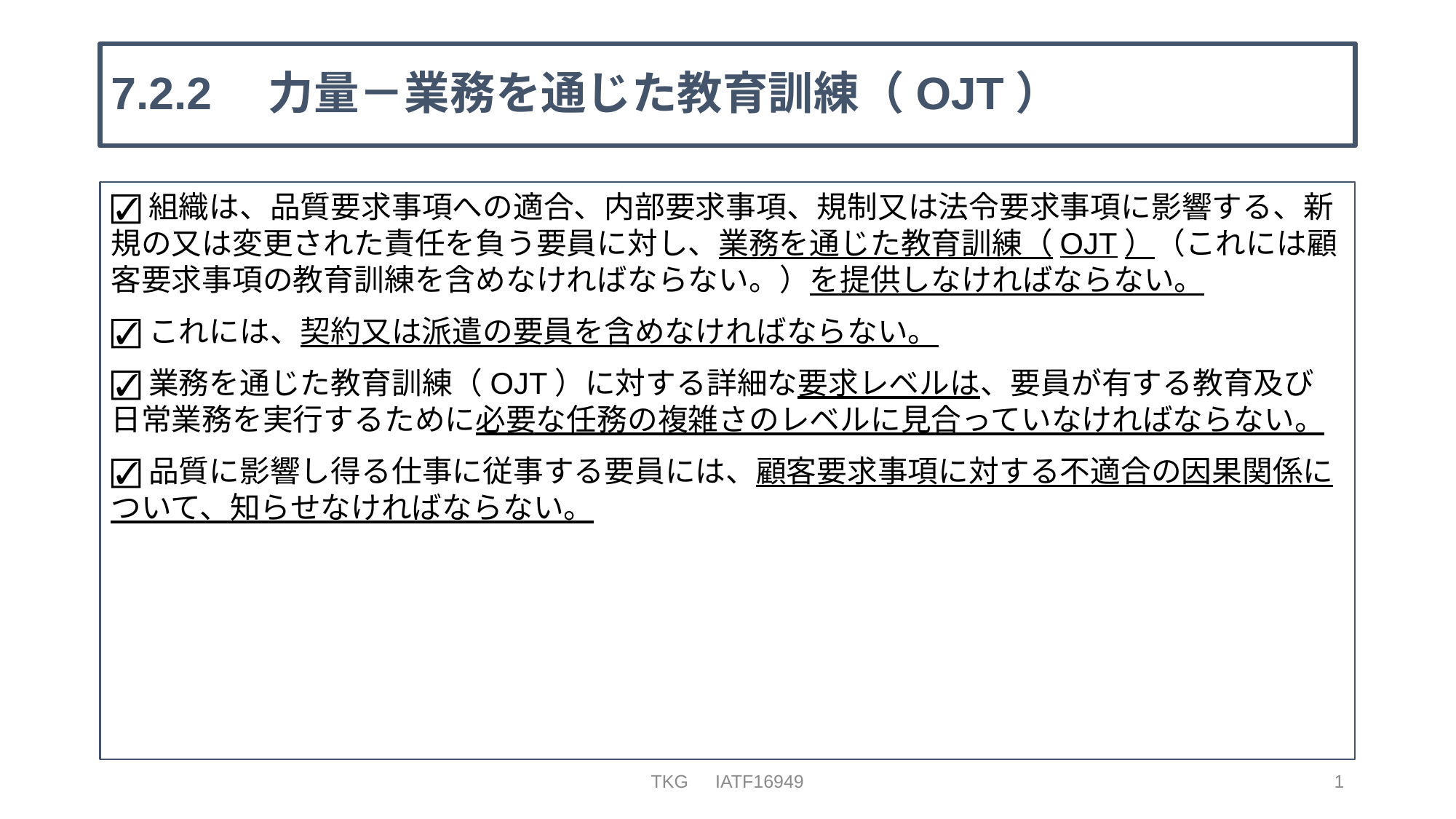

# 7.2.2　力量－業務を通じた教育訓練（OJT）
☑組織は、品質要求事項への適合、内部要求事項、規制又は法令要求事項に影響する、新規の又は変更された責任を負う要員に対し、業務を通じた教育訓練（OJT）（これには顧客要求事項の教育訓練を含めなければならない。）を提供しなければならない。
☑これには、契約又は派遣の要員を含めなければならない。
☑業務を通じた教育訓練（OJT）に対する詳細な要求レベルは、要員が有する教育及び日常業務を実行するために必要な任務の複雑さのレベルに見合っていなければならない。
☑品質に影響し得る仕事に従事する要員には、顧客要求事項に対する不適合の因果関係について、知らせなければならない。
TKG　IATF16949
1